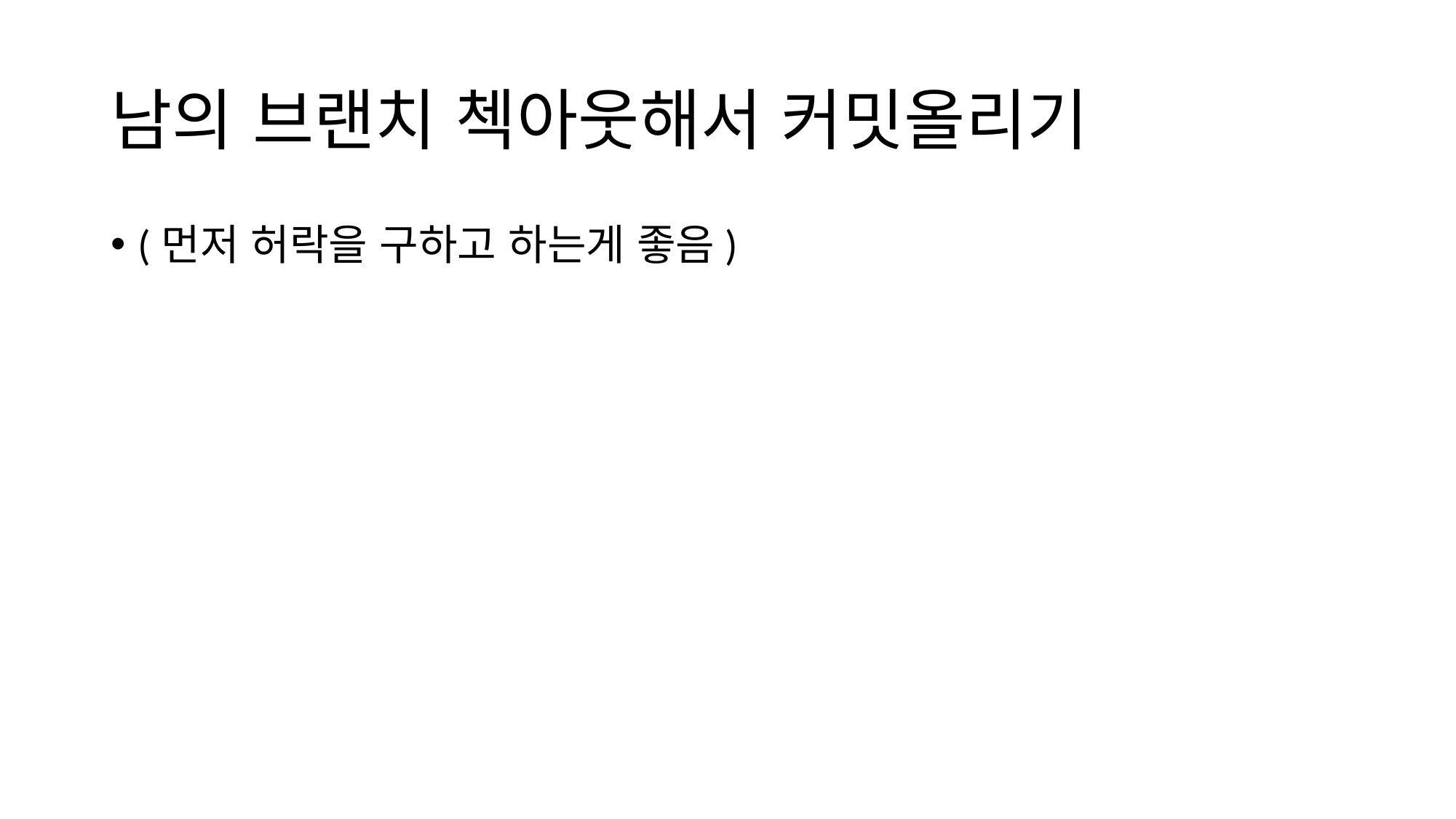

# 남의 브랜치 첵아웃해서 커밋올리기
(먼저 허락을 구하고 하는게 좋음)